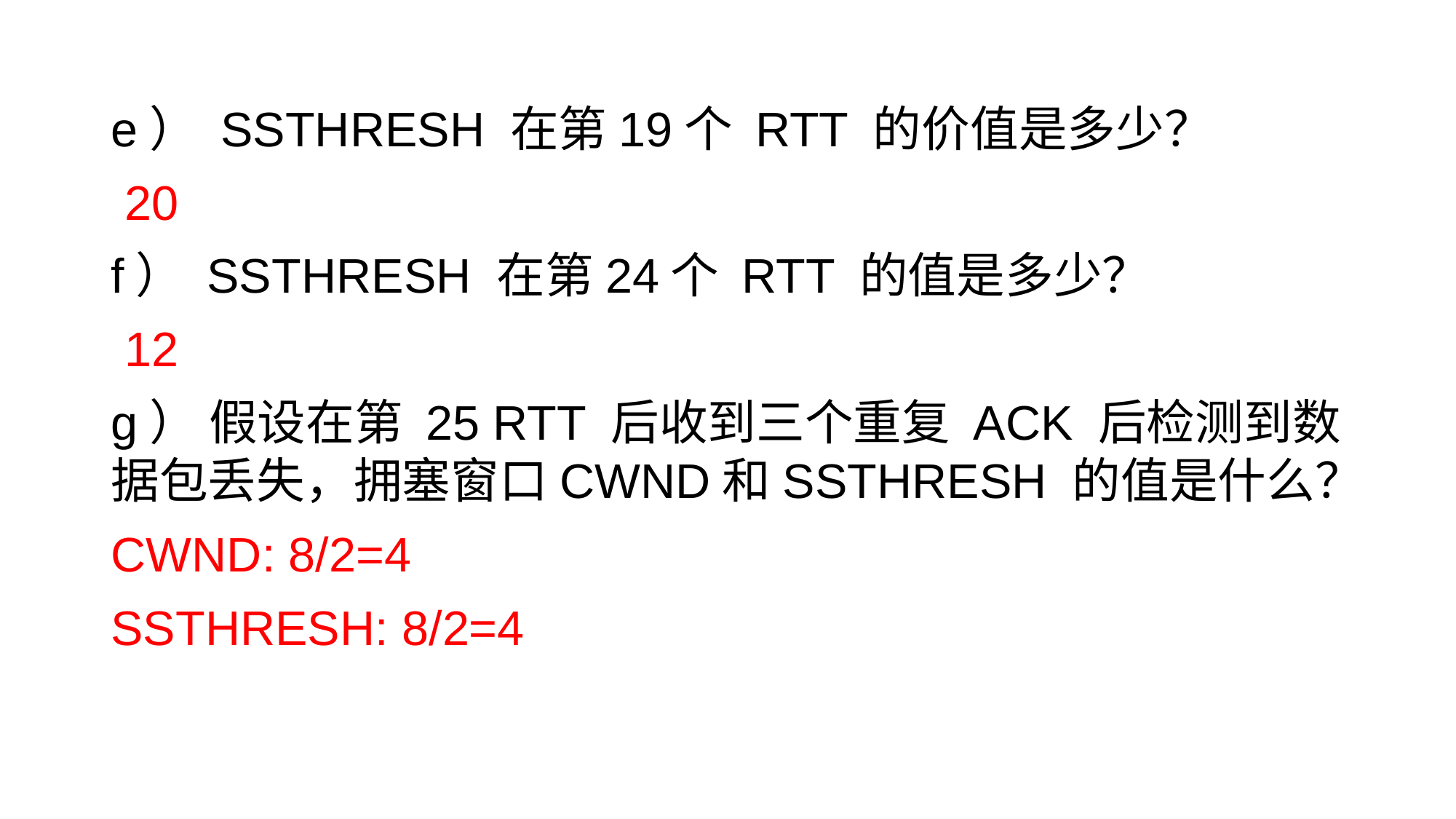

e） SSTHRESH 在第19个 RTT 的价值是多少？
 20
f） SSTHRESH 在第24个 RTT 的值是多少？
 12
g） 假设在第 25 RTT 后收到三个重复 ACK 后检测到数据包丢失，拥塞窗口CWND和SSTHRESH 的值是什么？
CWND: 8/2=4
SSTHRESH: 8/2=4